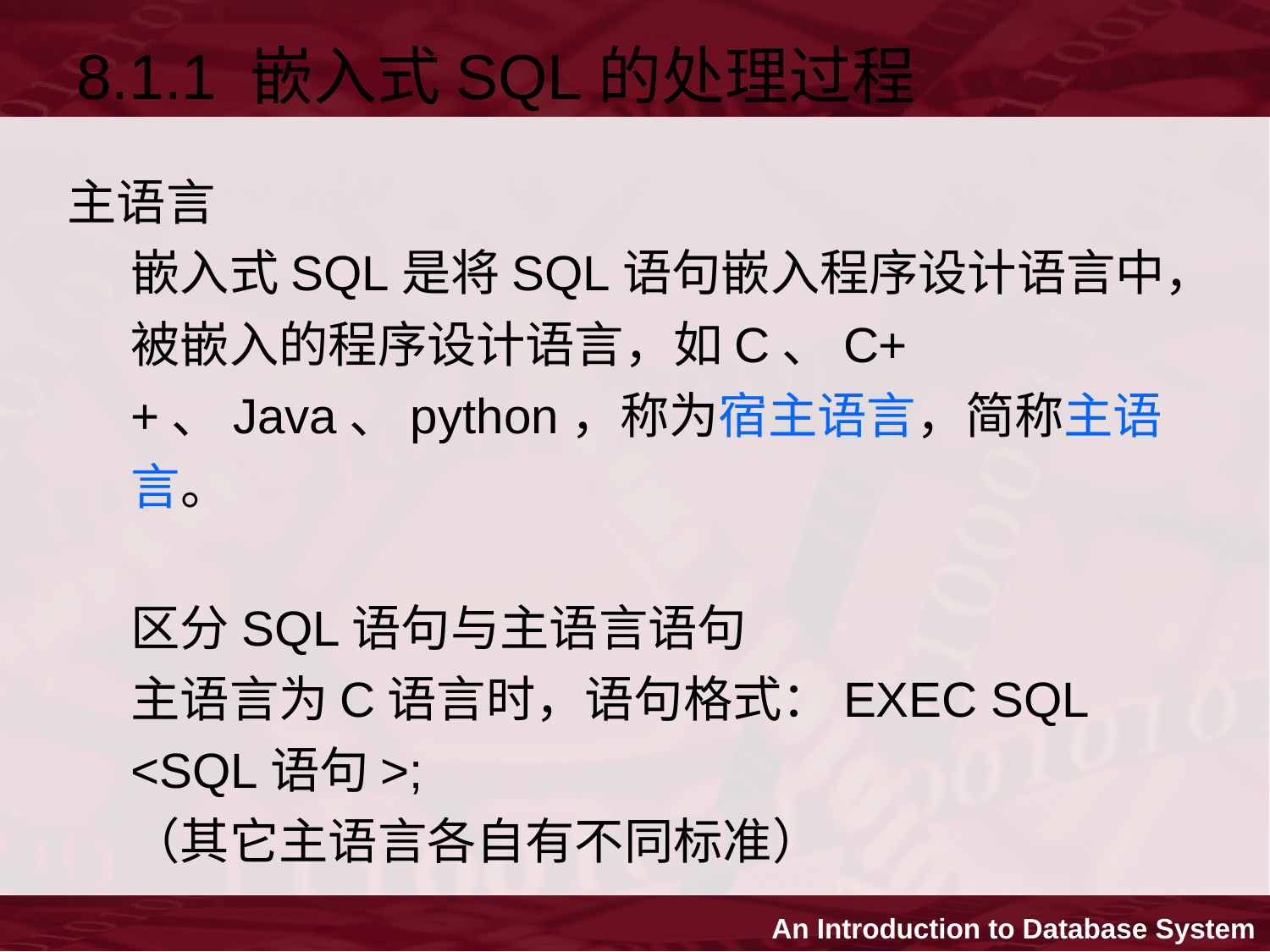

8.1.1 嵌入式SQL的处理过程
主语言
嵌入式SQL是将SQL语句嵌入程序设计语言中，被嵌入的程序设计语言，如C、C++、Java、python，称为宿主语言，简称主语言。

区分SQL语句与主语言语句
主语言为C语言时，语句格式：EXEC SQL <SQL语句>;
（其它主语言各自有不同标准）